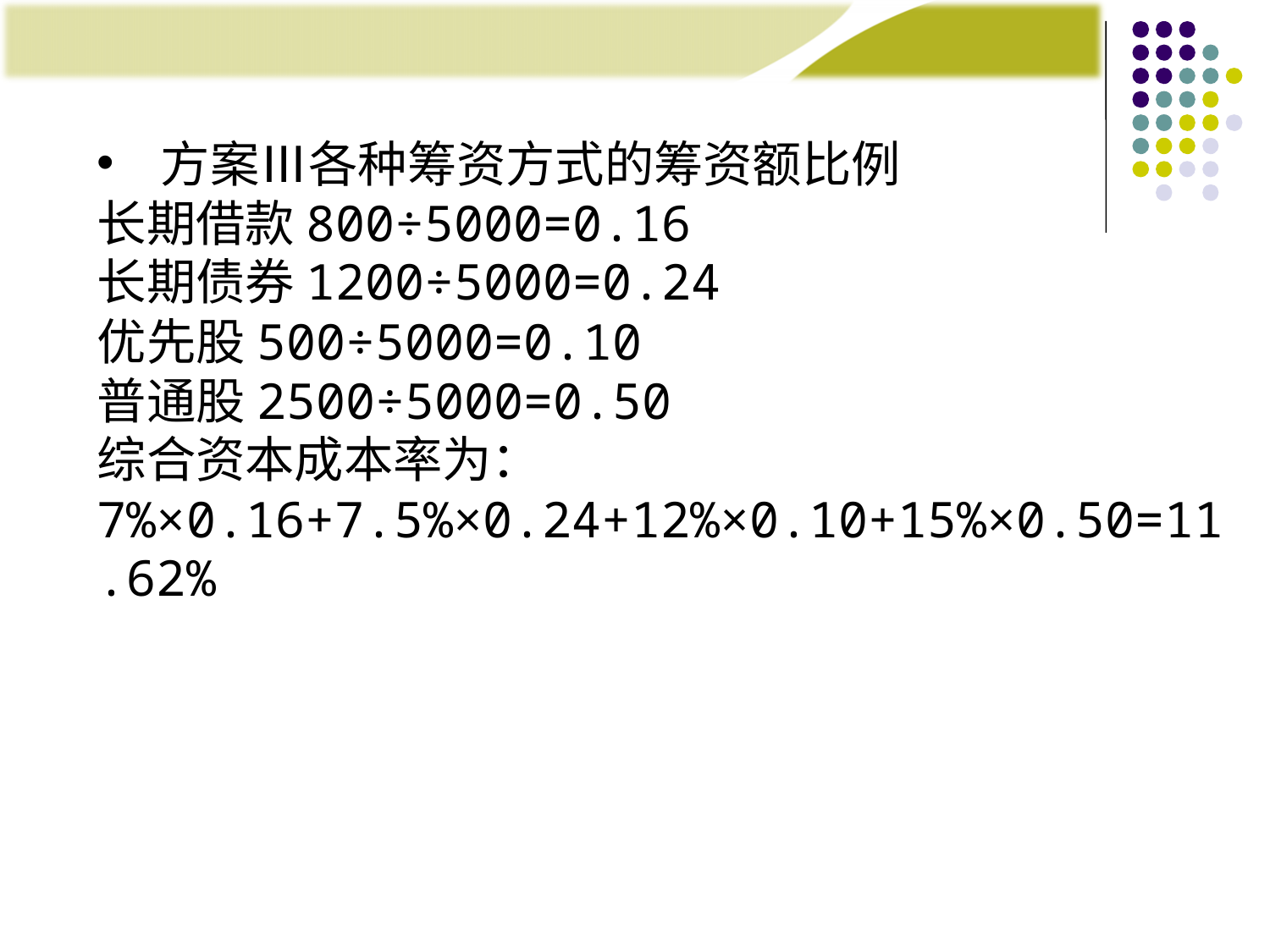

方案Ⅲ各种筹资方式的筹资额比例
长期借款800÷5000=0.16
长期债券1200÷5000=0.24
优先股500÷5000=0.10
普通股2500÷5000=0.50
综合资本成本率为：  7%×0.16+7.5%×0.24+12%×0.10+15%×0.50=11.62%